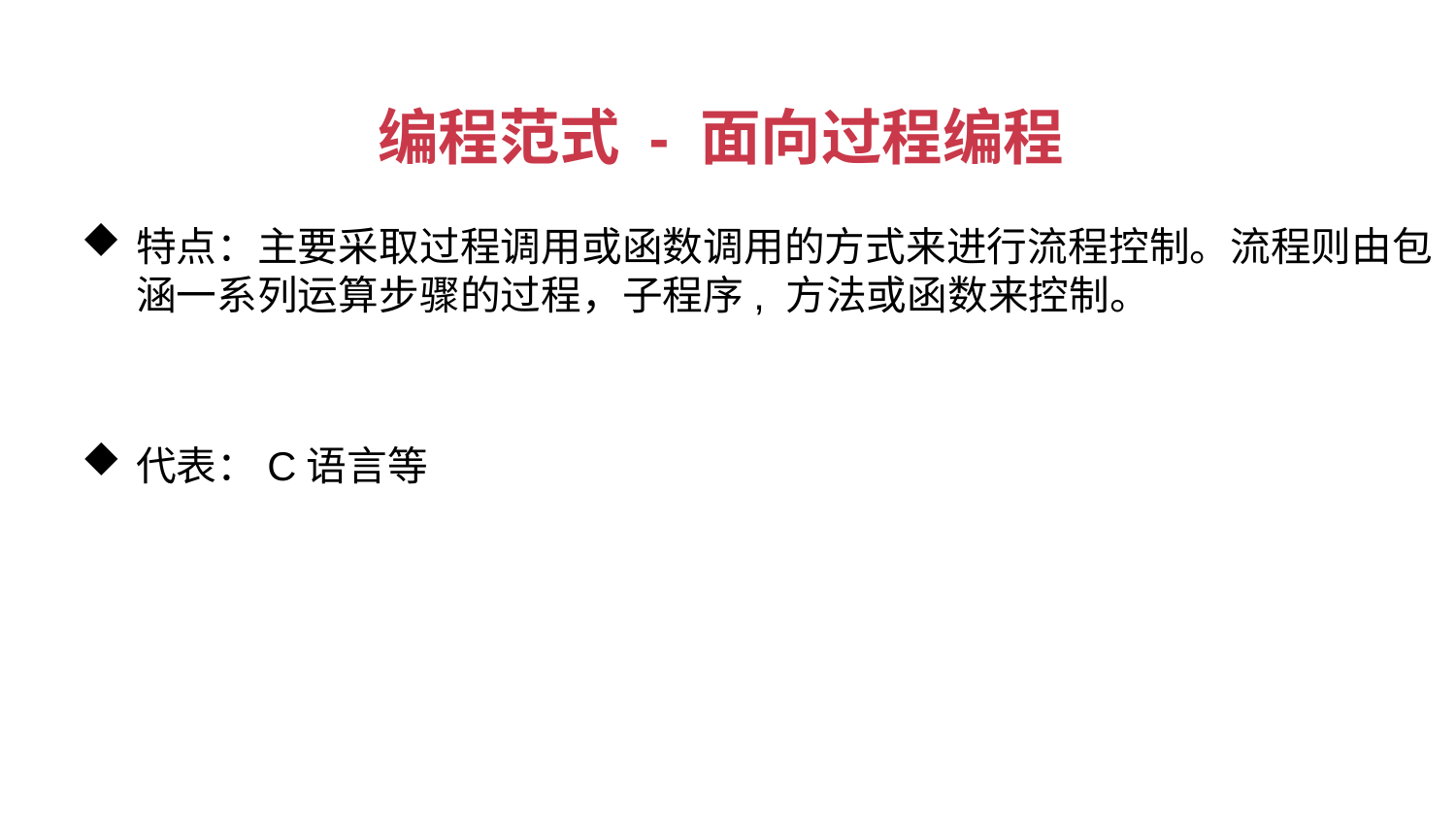

编程范式 - 面向过程编程
特点：主要采取过程调用或函数调用的方式来进行流程控制。流程则由包涵一系列运算步骤的过程，子程序, 方法或函数来控制。
代表：C语言等